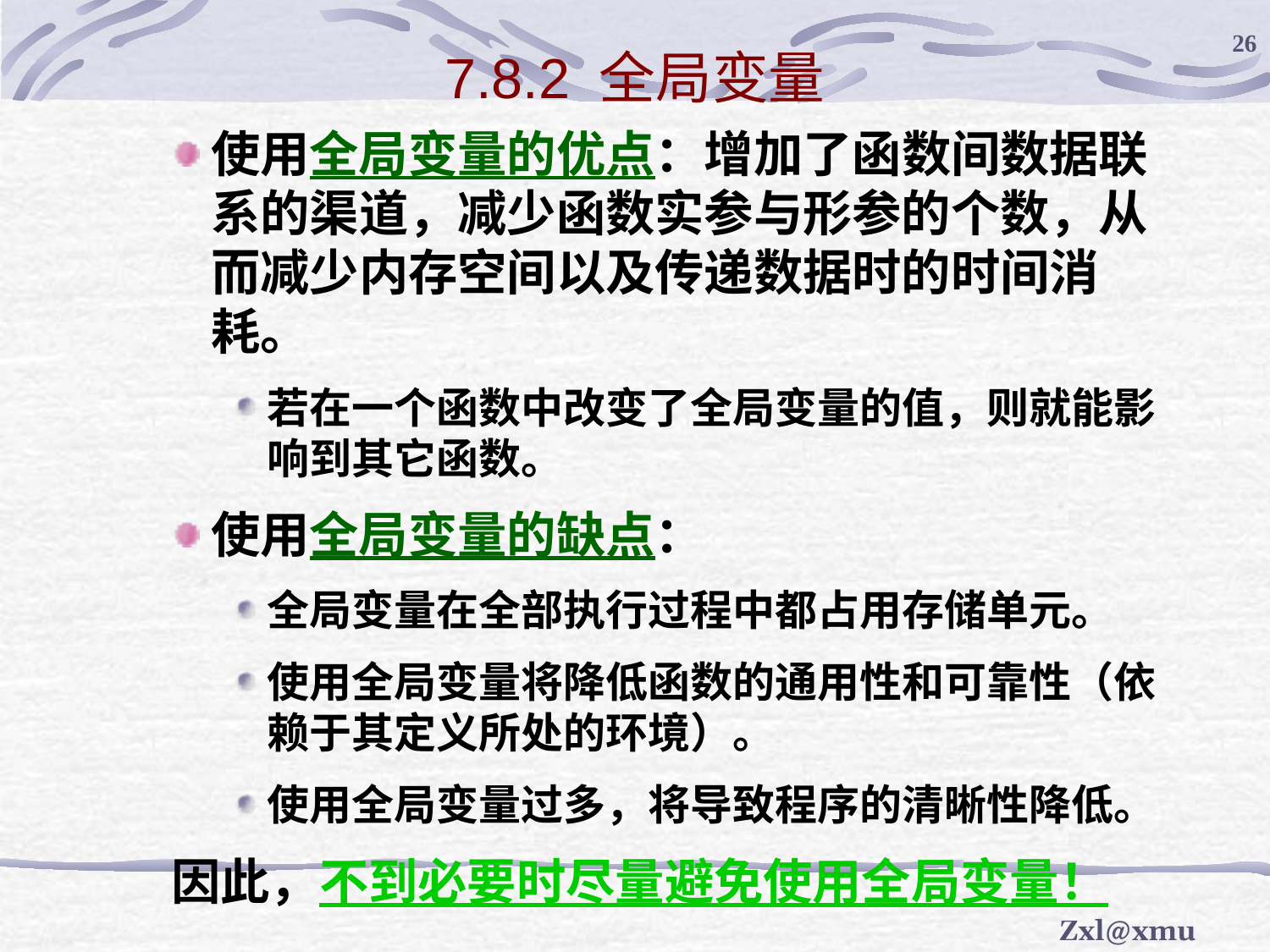

26
# 7.8.2 全局变量
使用全局变量的优点：增加了函数间数据联系的渠道，减少函数实参与形参的个数，从而减少内存空间以及传递数据时的时间消耗。
若在一个函数中改变了全局变量的值，则就能影响到其它函数。
使用全局变量的缺点：
全局变量在全部执行过程中都占用存储单元。
使用全局变量将降低函数的通用性和可靠性（依赖于其定义所处的环境）。
使用全局变量过多，将导致程序的清晰性降低。
因此，不到必要时尽量避免使用全局变量！